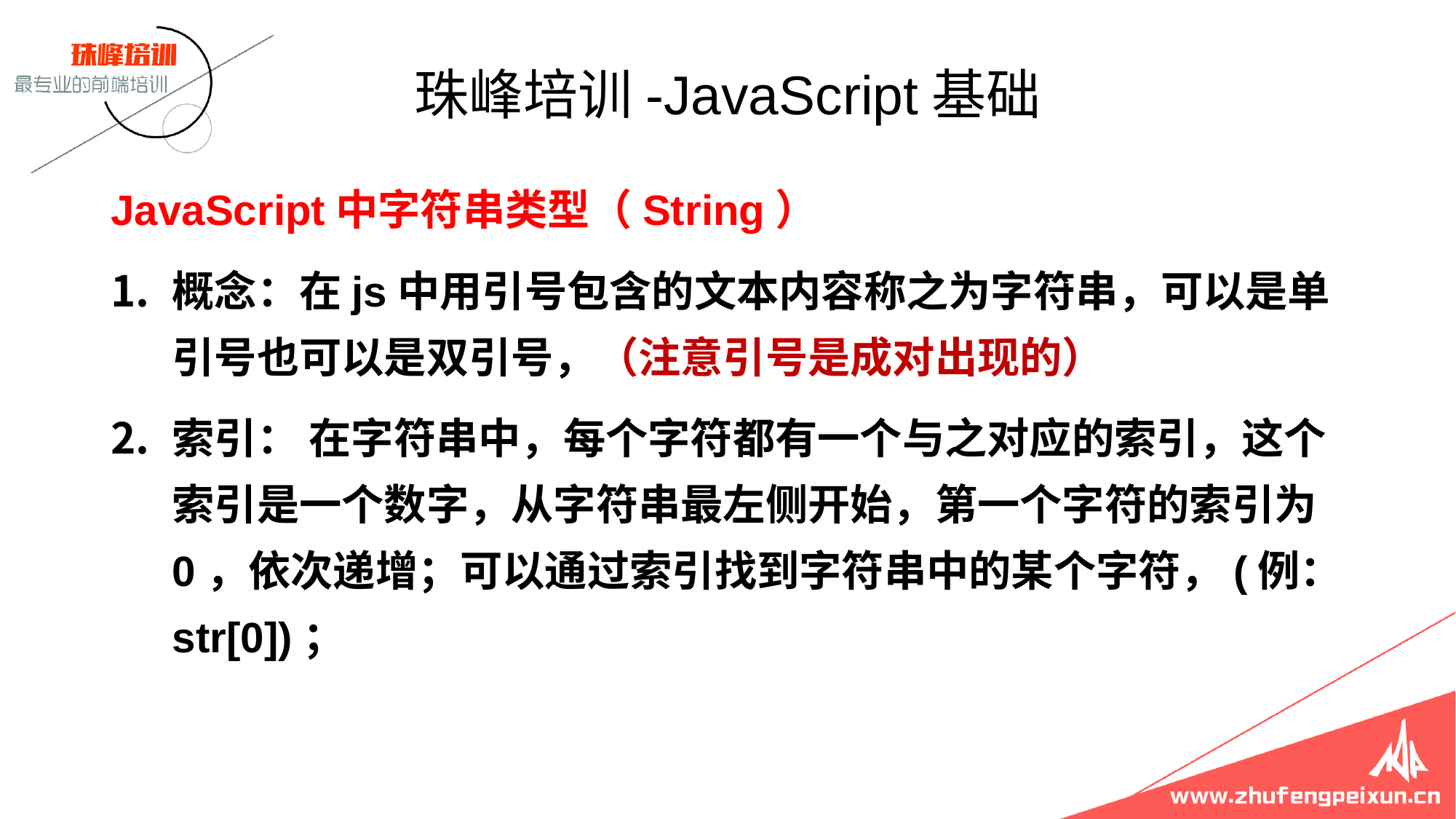

# 珠峰培训-JavaScript基础
JavaScript中字符串类型（String）
概念：在js中用引号包含的文本内容称之为字符串，可以是单引号也可以是双引号，（注意引号是成对出现的）
索引： 在字符串中，每个字符都有一个与之对应的索引，这个索引是一个数字，从字符串最左侧开始，第一个字符的索引为0，依次递增；可以通过索引找到字符串中的某个字符，(例：str[0])；